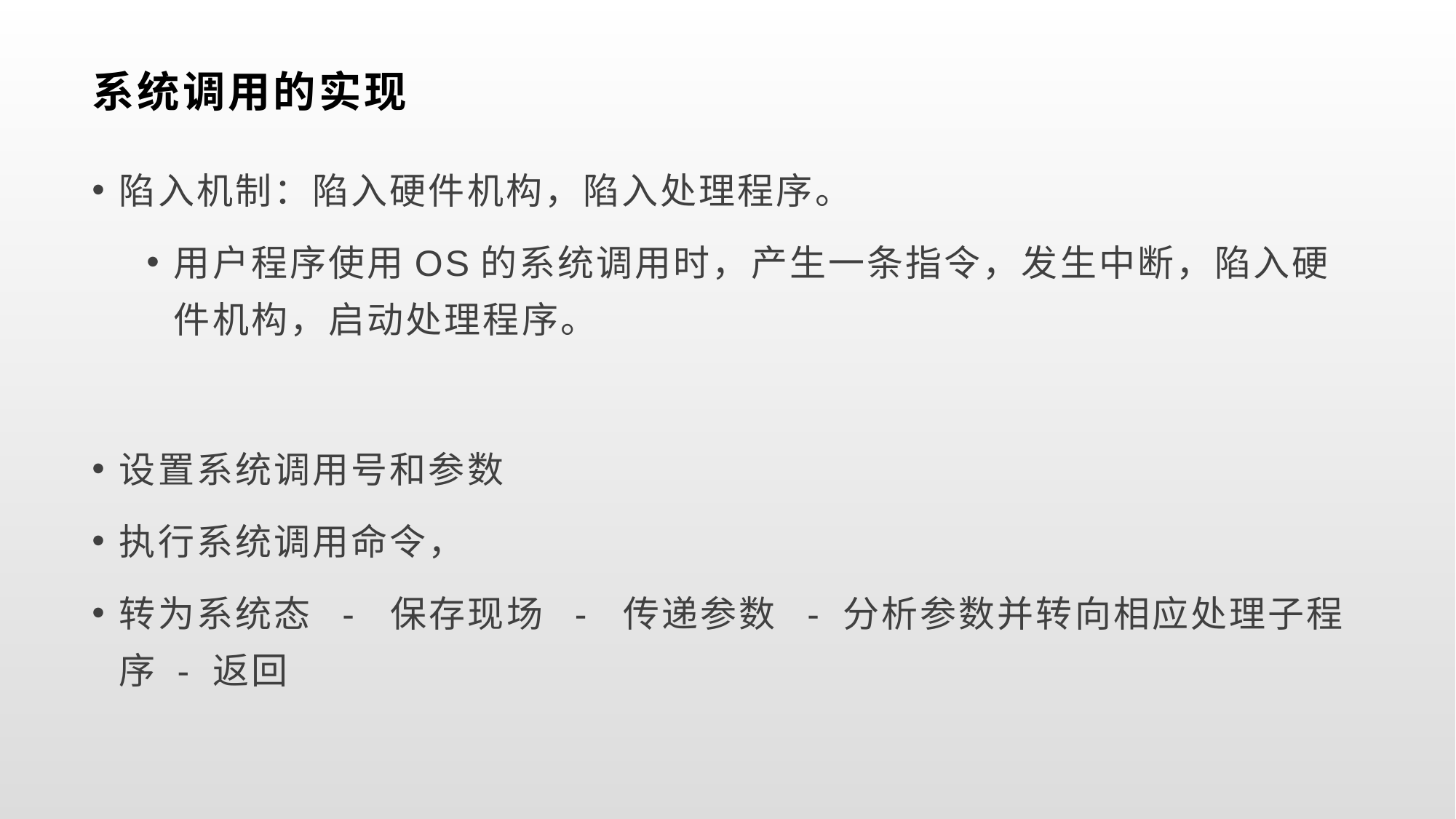

# 系统调用的实现
陷入机制：陷入硬件机构，陷入处理程序。
用户程序使用OS的系统调用时，产生一条指令，发生中断，陷入硬件机构，启动处理程序。

设置系统调用号和参数
执行系统调用命令，
转为系统态  -  保存现场  -  传递参数  - 分析参数并转向相应处理子程序 - 返回